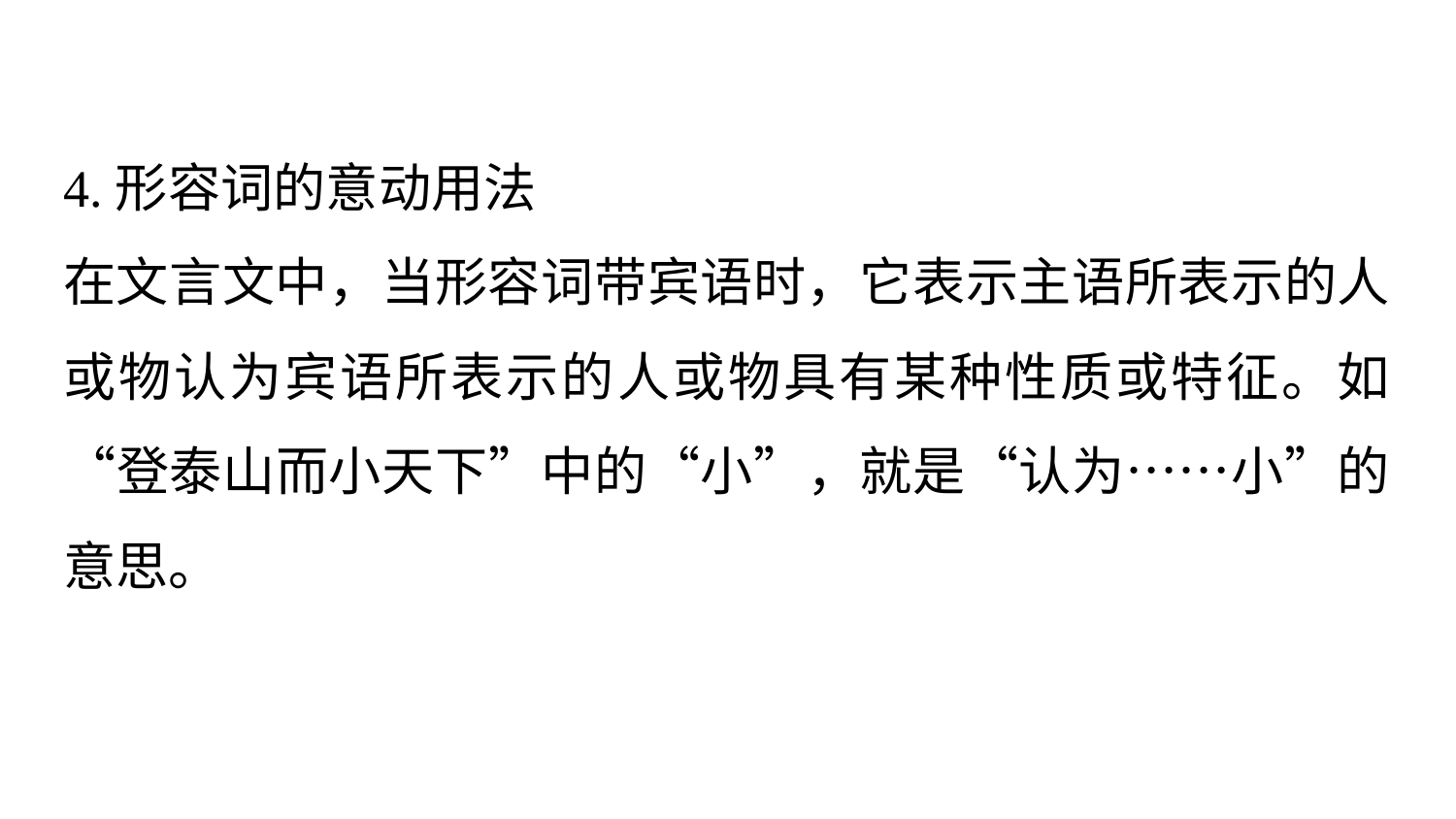

4.形容词的意动用法
在文言文中，当形容词带宾语时，它表示主语所表示的人或物认为宾语所表示的人或物具有某种性质或特征。如“登泰山而小天下”中的“小”，就是“认为……小”的意思。